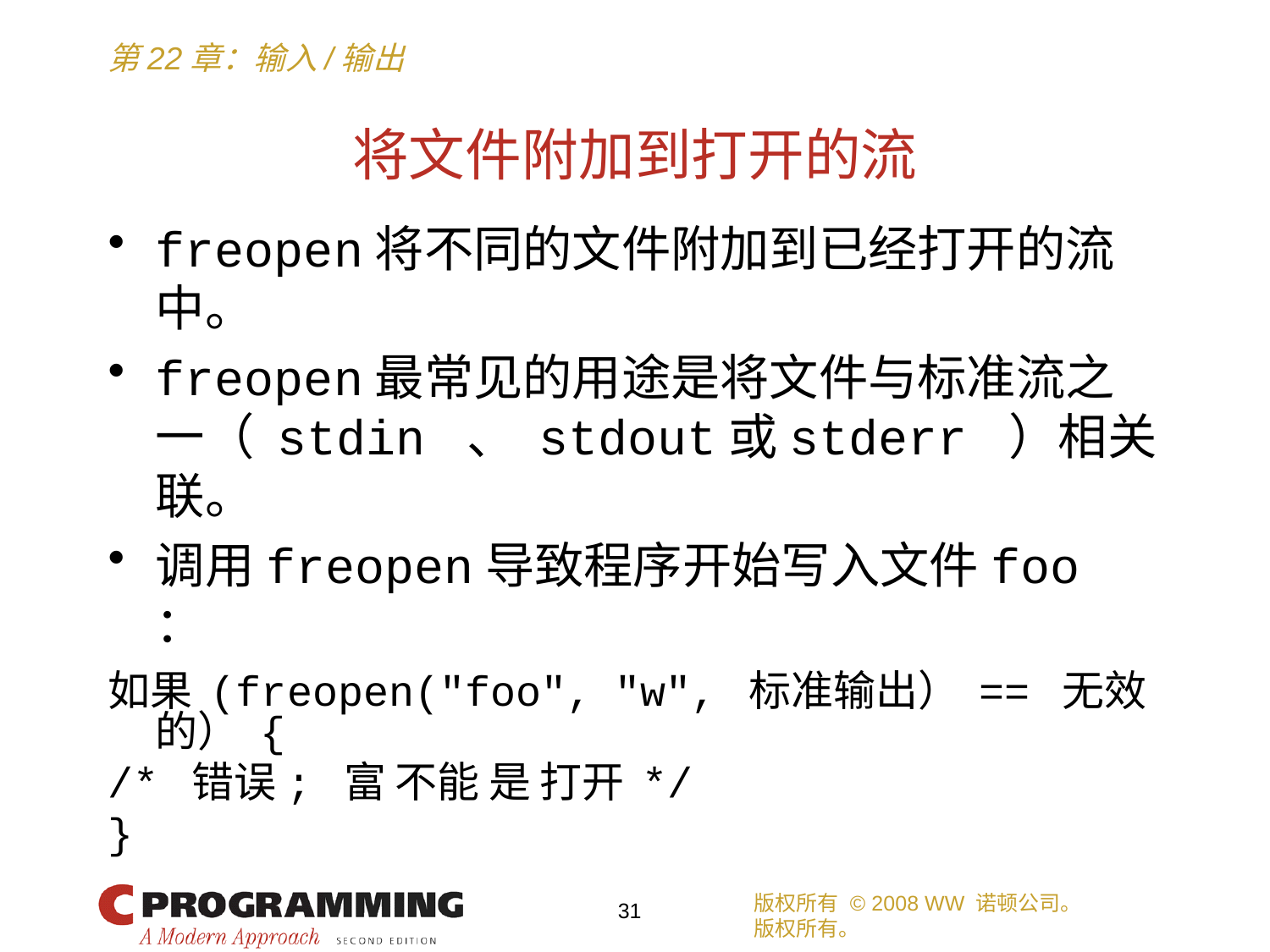

# 将文件附加到打开的流
freopen将不同的文件附加到已经打开的流中。
freopen最常见的用途是将文件与标准流之一（ stdin 、 stdout或stderr ）相关联。
调用freopen导致程序开始写入文件foo ：
如果 (freopen("foo", "w", 标准输出） == 无效的） {
/* 错误; 富 不能 是 打开 */
}
版权所有 © 2008 WW 诺顿公司。
版权所有。
31